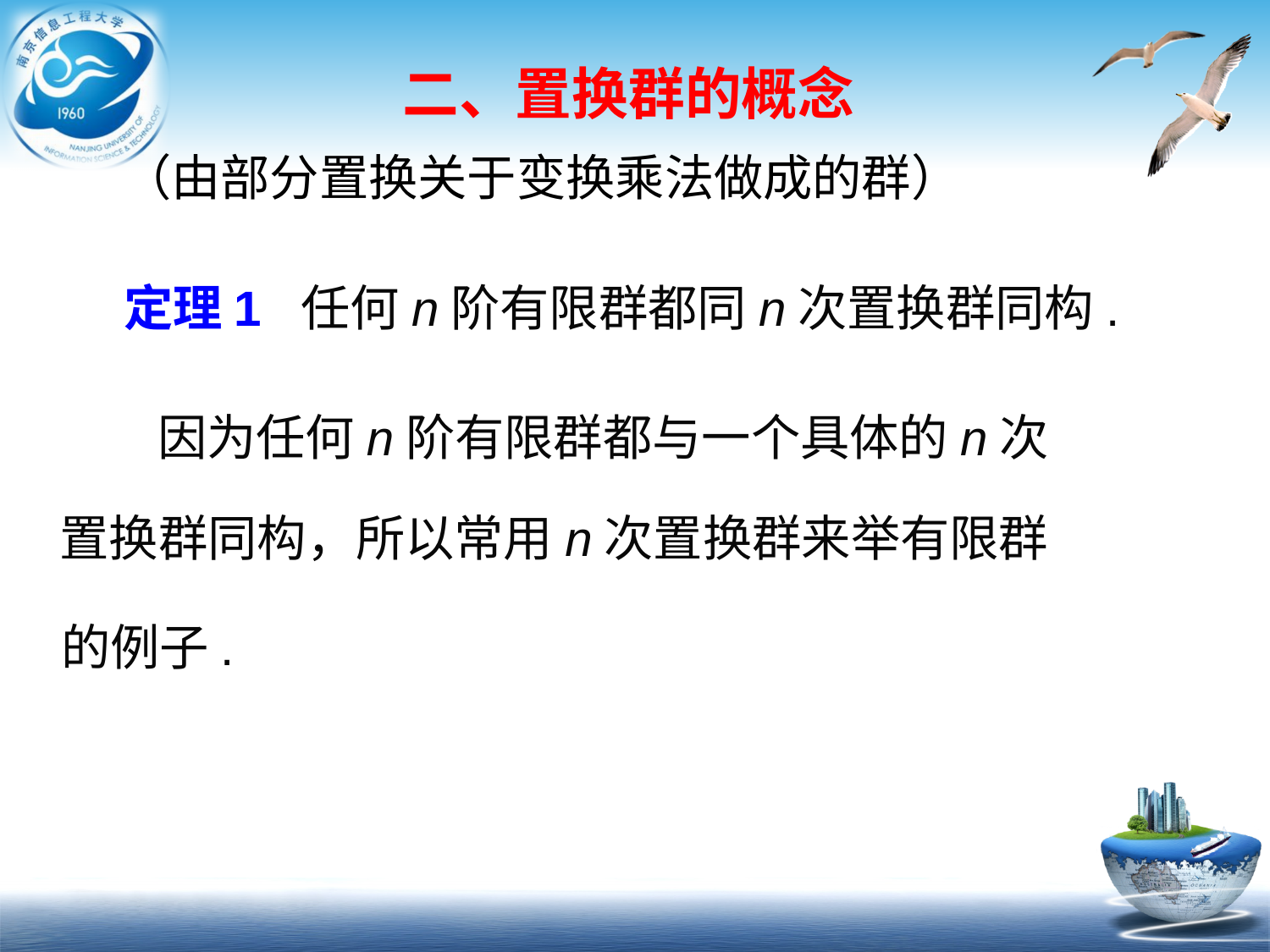

# 二、置换群的概念
（由部分置换关于变换乘法做成的群）
定理1  任何n阶有限群都同n次置换群同构.
因为任何n阶有限群都与一个具体的n次
置换群同构，所以常用n次置换群来举有限群
的例子.